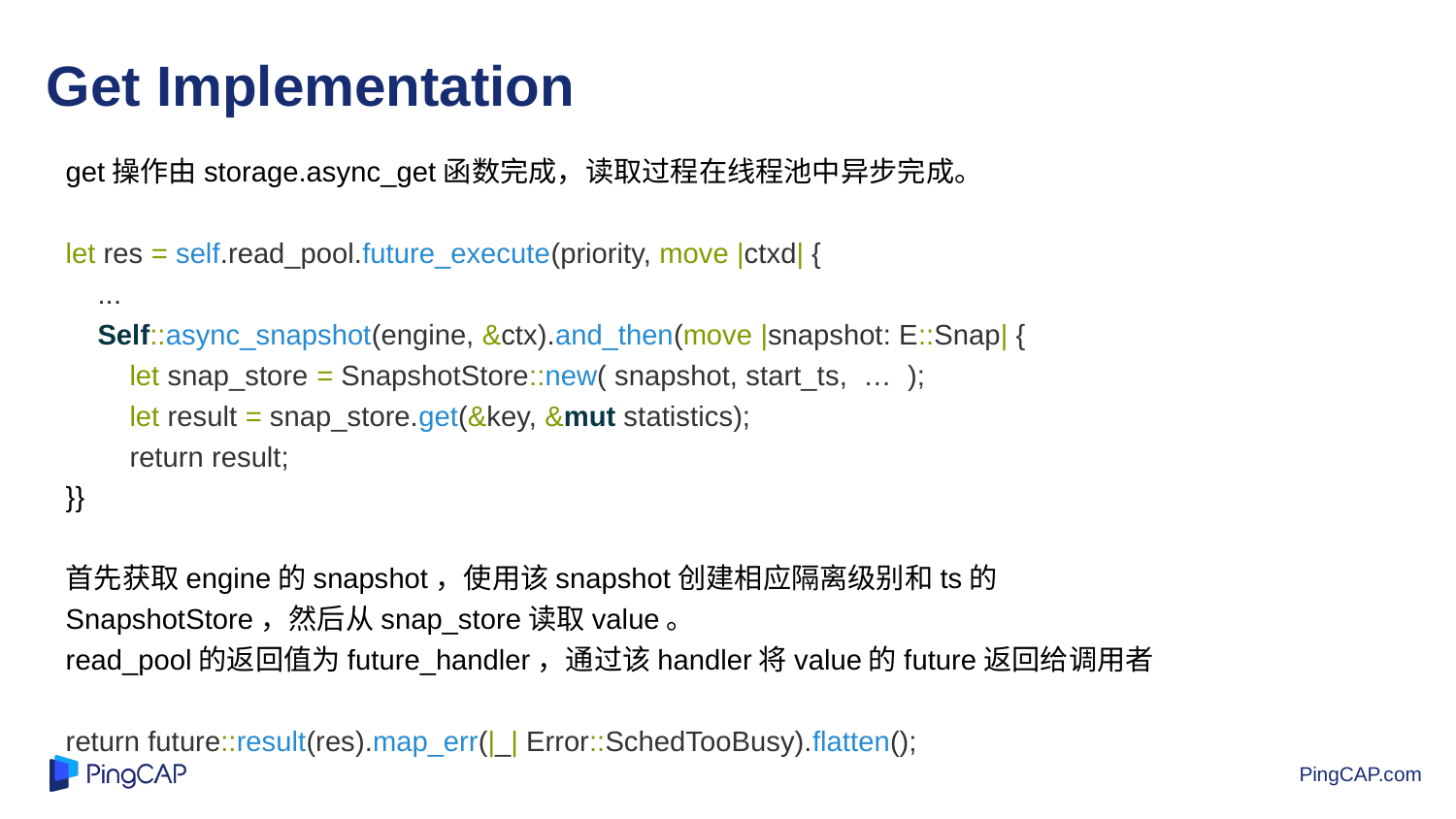

Get Implementation
get操作由storage.async_get函数完成，读取过程在线程池中异步完成。

let res = self.read_pool.future_execute(priority, move |ctxd| {
    ...
    Self::async_snapshot(engine, &ctx).and_then(move |snapshot: E::Snap| {
        let snap_store = SnapshotStore::new( snapshot, start_ts,  …  );
        let result = snap_store.get(&key, &mut statistics);
        return result;
}}

首先获取engine的snapshot，使用该snapshot创建相应隔离级别和ts的SnapshotStore，然后从snap_store读取value。
read_pool的返回值为future_handler，通过该handler将value的future返回给调用者

return future::result(res).map_err(|_| Error::SchedTooBusy).flatten();